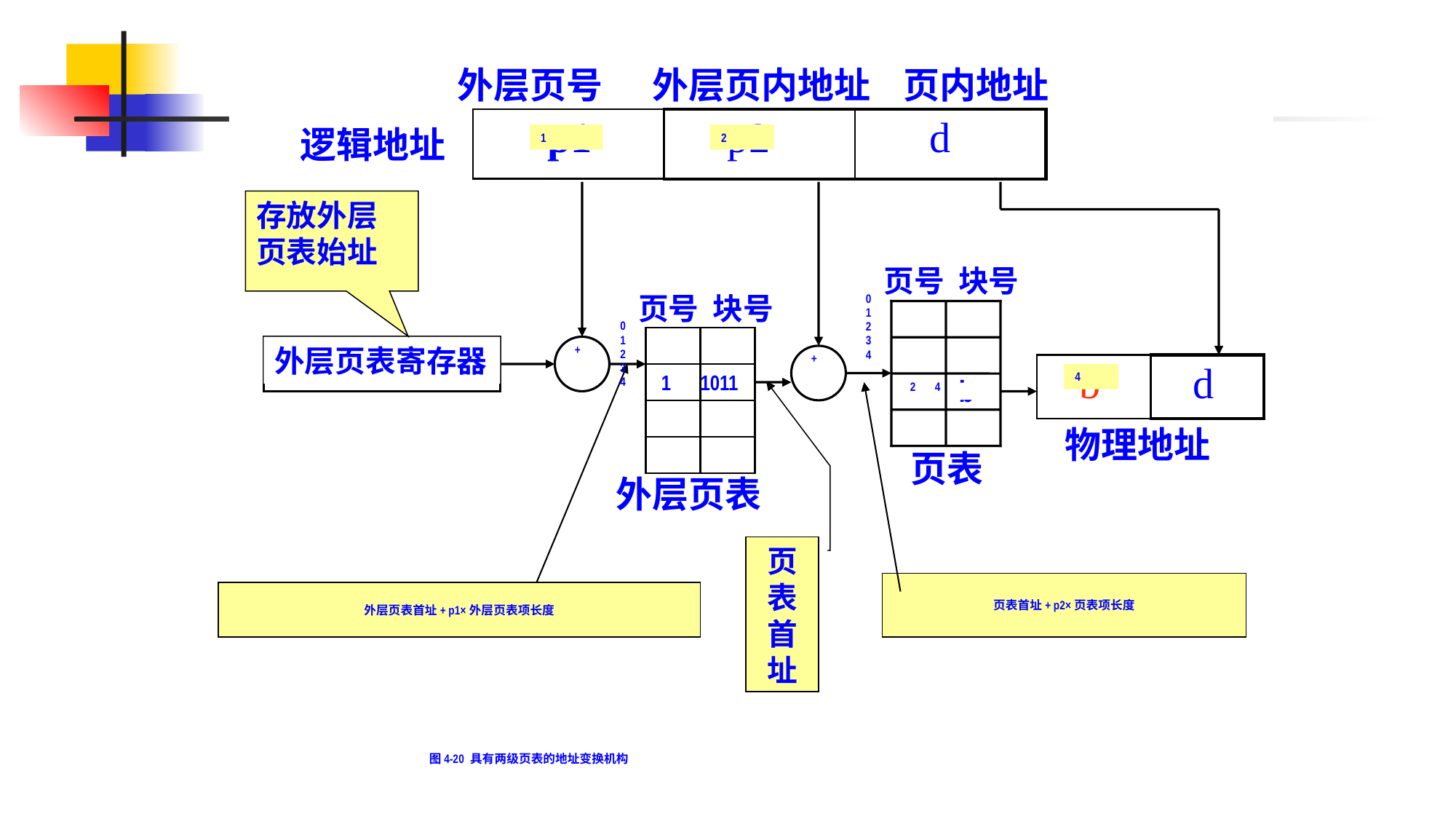

外层页号      外层页内地址    页内地址
| p1 | p2 | d |
| --- | --- | --- |
逻辑地址
1
2

存放外层页表始址

页号  块号
页号  块号
0
1
2
3
4

b

0
1
2
3
4
|  |  |
| --- | --- |
|  |  |
|  |  |
|  |  |

+
外层页表寄存器

+
| b | d |
| --- | --- |

 1      1011
4

2       4

物理地址
页表
外层页表
页表首址
页表首址+ p2×页表项长度
外层页表首址+ p1×外层页表项长度
图4-20 具有两级页表的地址变换机构